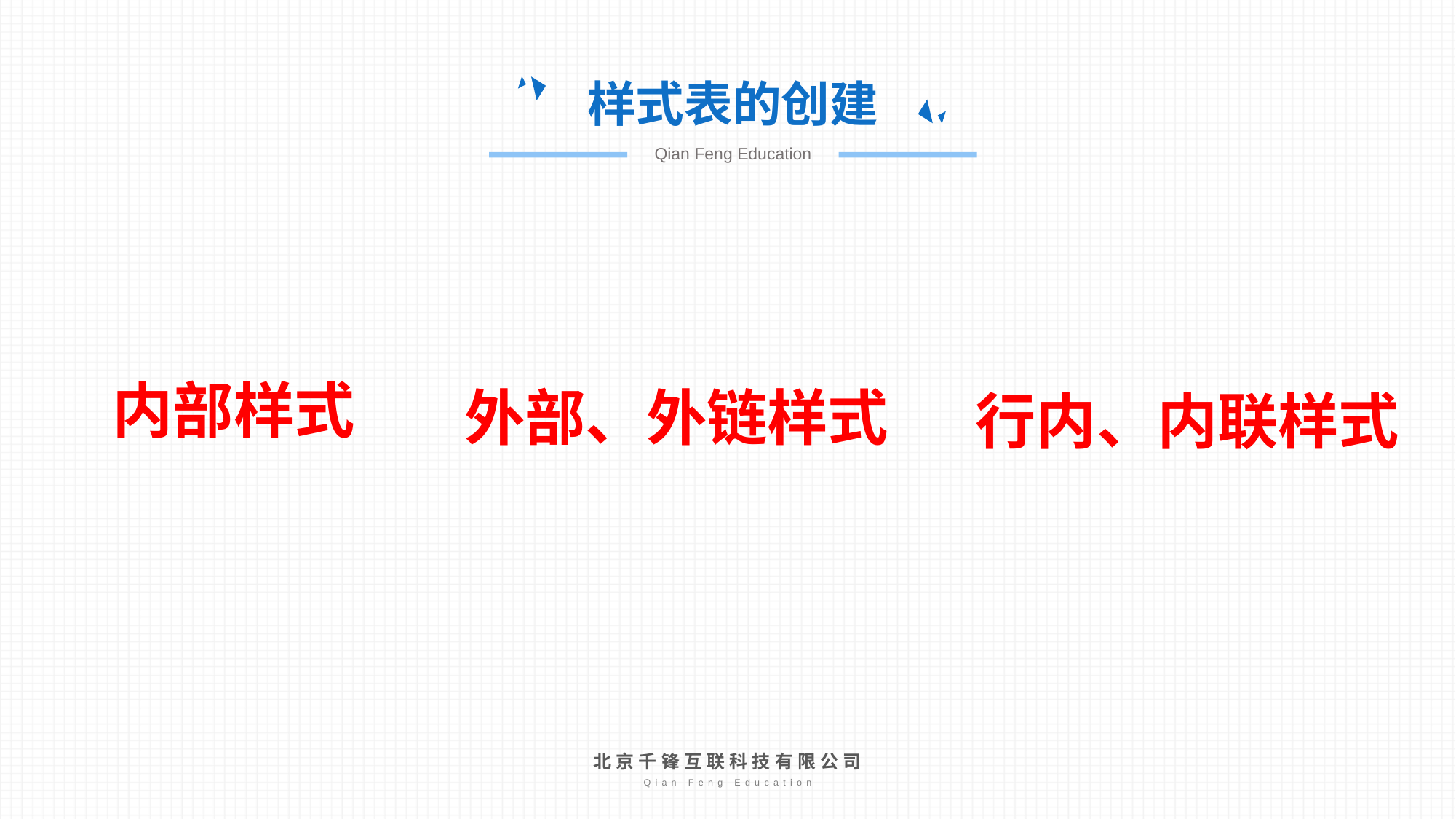

样式表的创建

Qian Feng Education

内部样式
外部、外链样式
行内、内联样式
北京千锋互联科技有限公司
Qian Feng Education